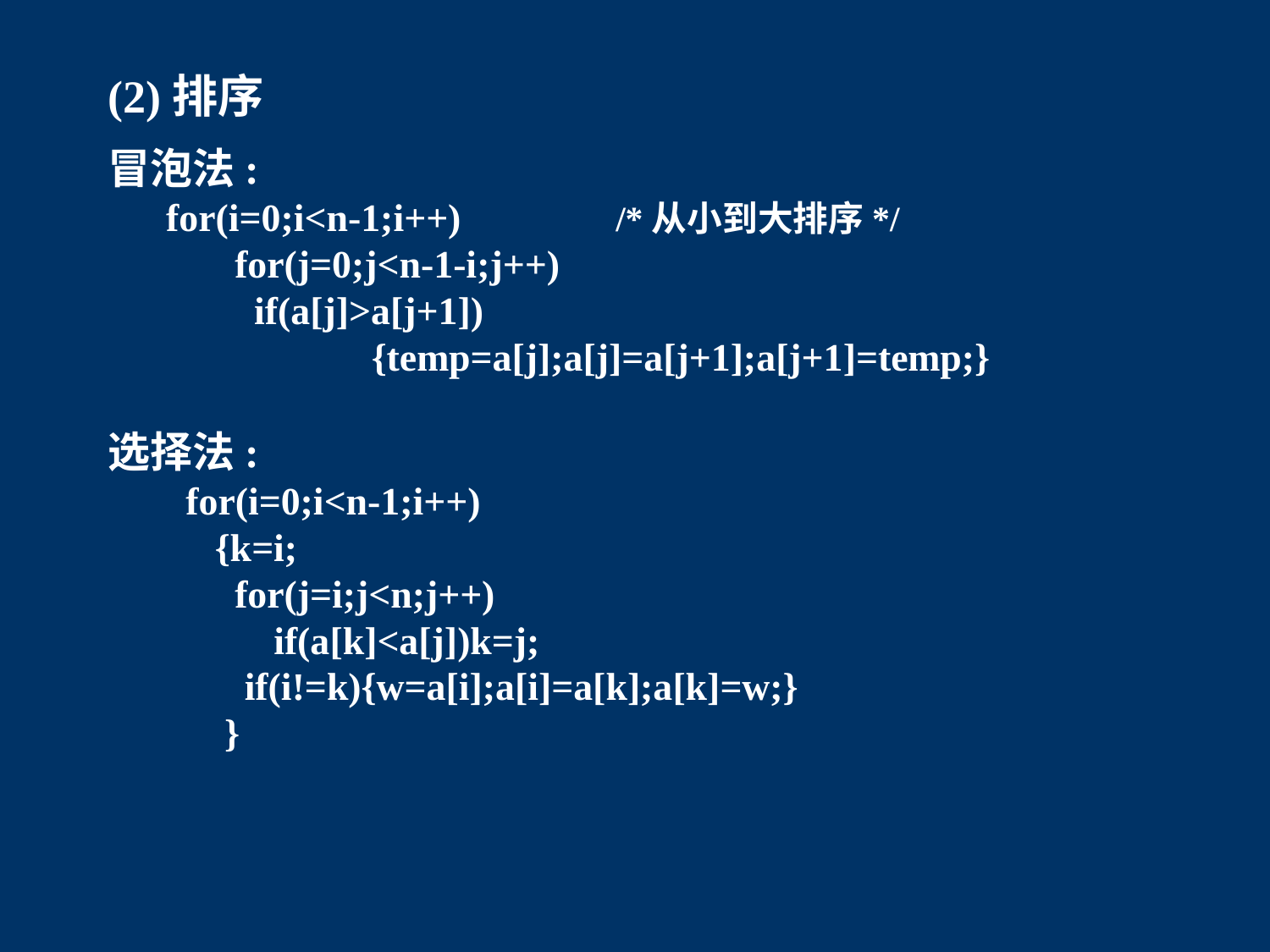

(2)排序

冒泡法:
      for(i=0;i<n-1;i++)		/*从小到大排序*/
	for(j=0;j<n-1-i;j++)
	  if(a[j]>a[j+1])
		 {temp=a[j];a[j]=a[j+1];a[j+1]=temp;}

选择法:
        for(i=0;i<n-1;i++)
           {k=i;
	for(j=i;j<n;j++)
	    if(a[k]<a[j])k=j;
	 if(i!=k){w=a[i];a[i]=a[k];a[k]=w;}
            }